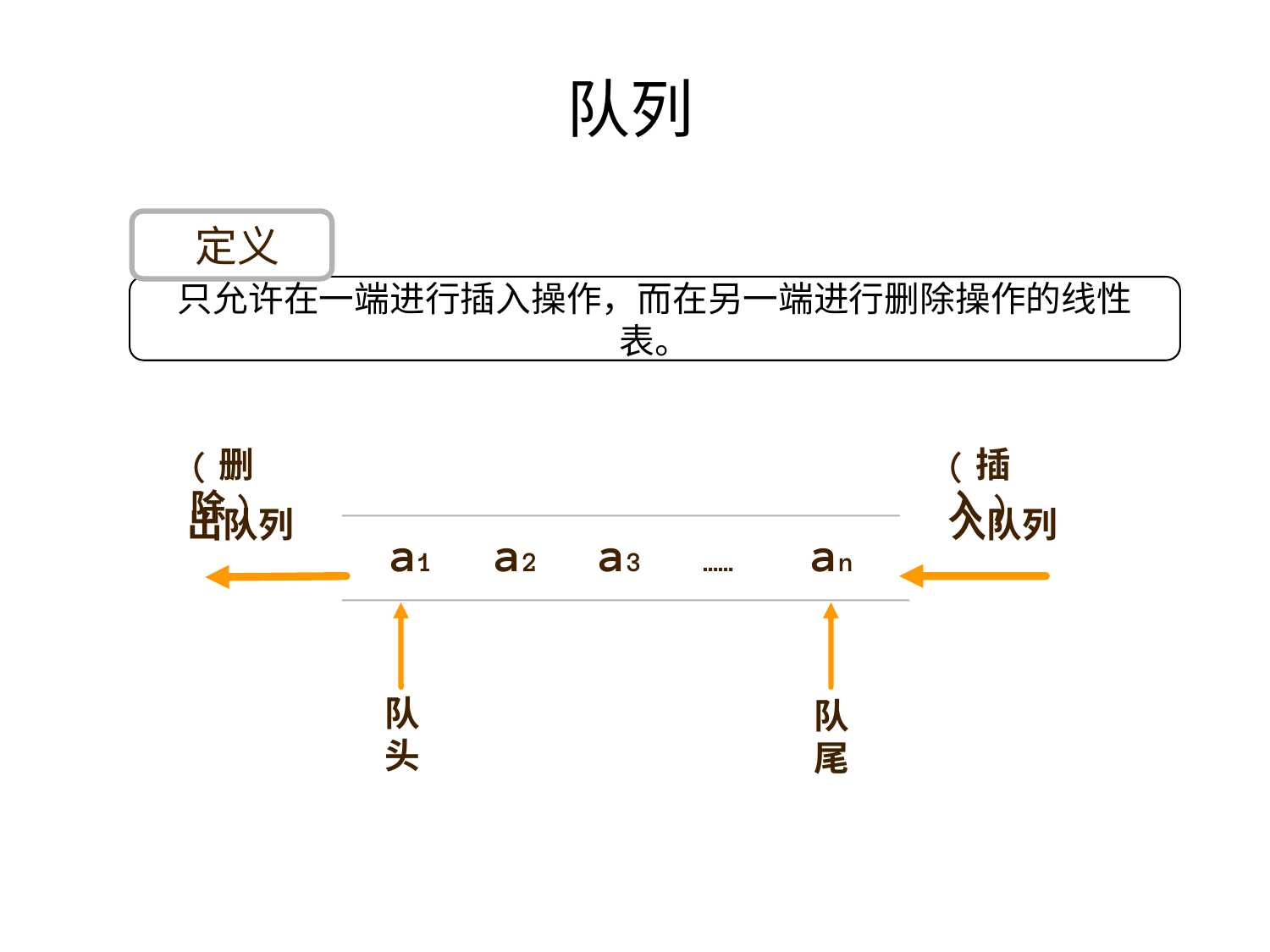

队列
 定义
只允许在一端进行插入操作，而在另一端进行删除操作的线性表。
(删除)
(插入)
出队列
入队列

 a1    a2    a3    ……     an

队头
队尾
74